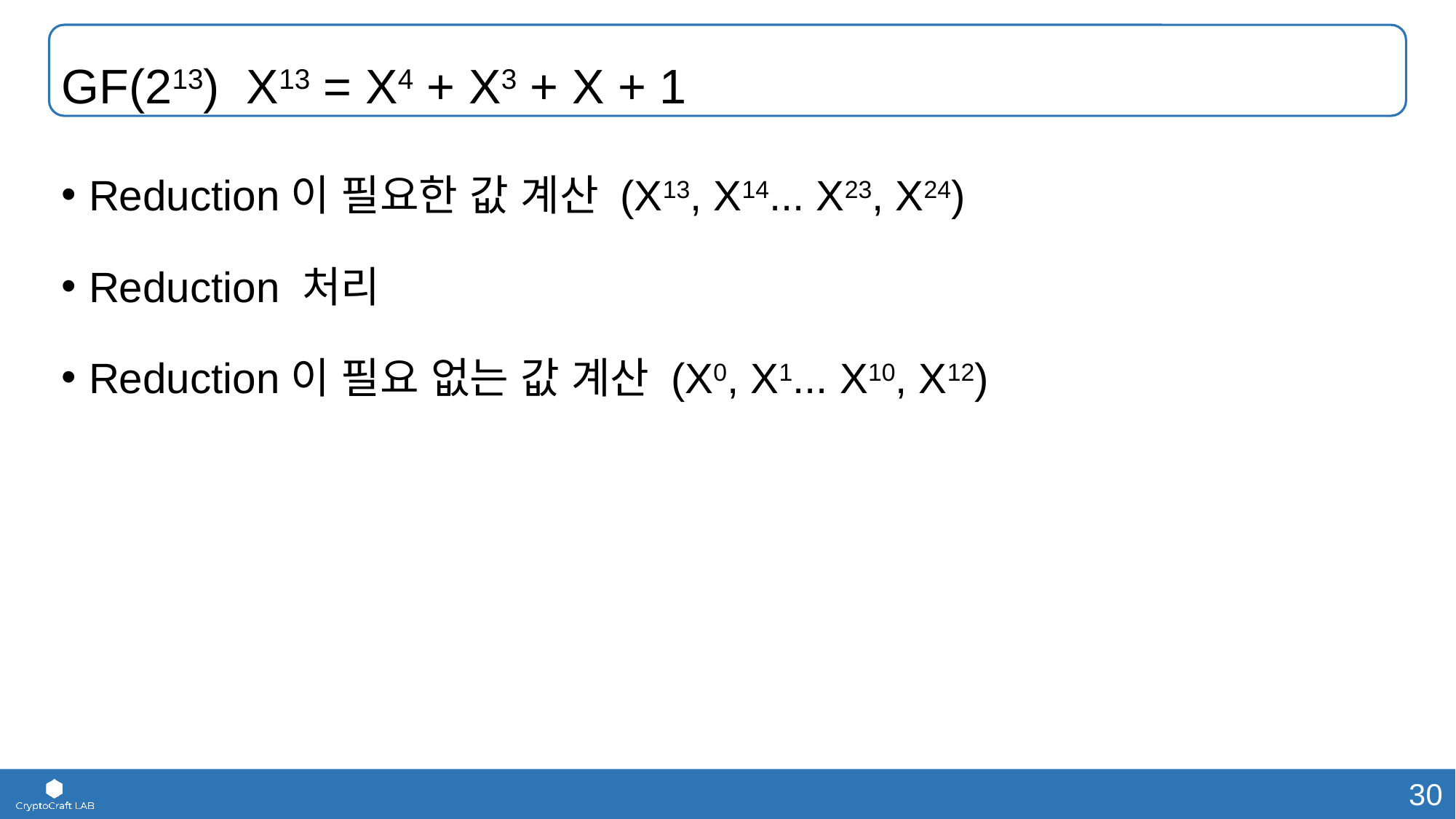

GF(213)  X13 = X4 + X3 + X + 1
Reduction이 필요한 값 계산 (X13, X14... X23, X24)
Reduction 처리
Reduction이 필요 없는 값 계산 (X0, X1... X10, X12)